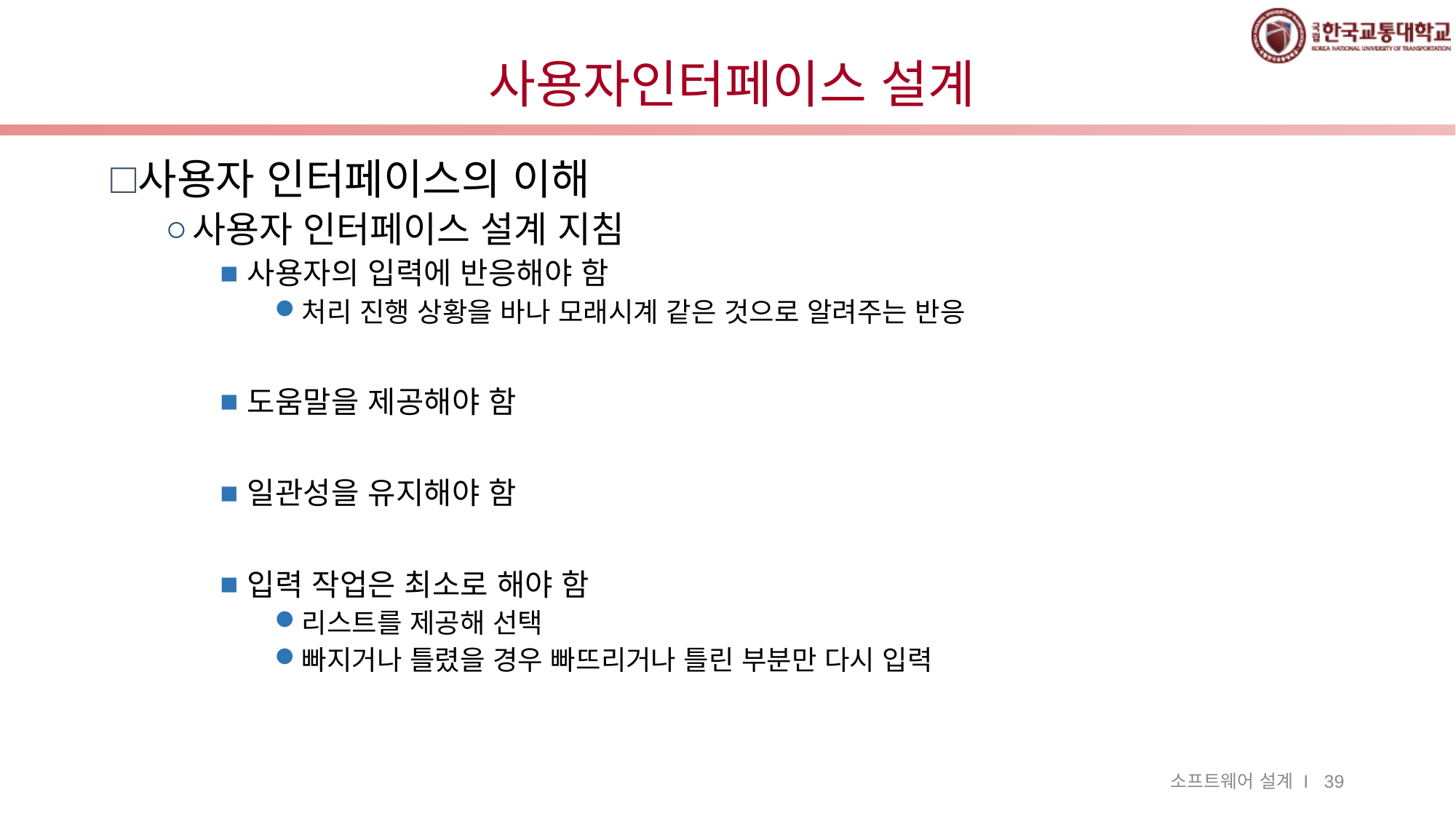

# 사용자인터페이스 설계
사용자 인터페이스의 이해
사용자 인터페이스 설계 지침
사용자의 입력에 반응해야 함
처리 진행 상황을 바나 모래시계 같은 것으로 알려주는 반응

도움말을 제공해야 함

일관성을 유지해야 함

입력 작업은 최소로 해야 함
리스트를 제공해 선택
빠지거나 틀렸을 경우 빠뜨리거나 틀린 부분만 다시 입력
소프트웨어 설계 I   39